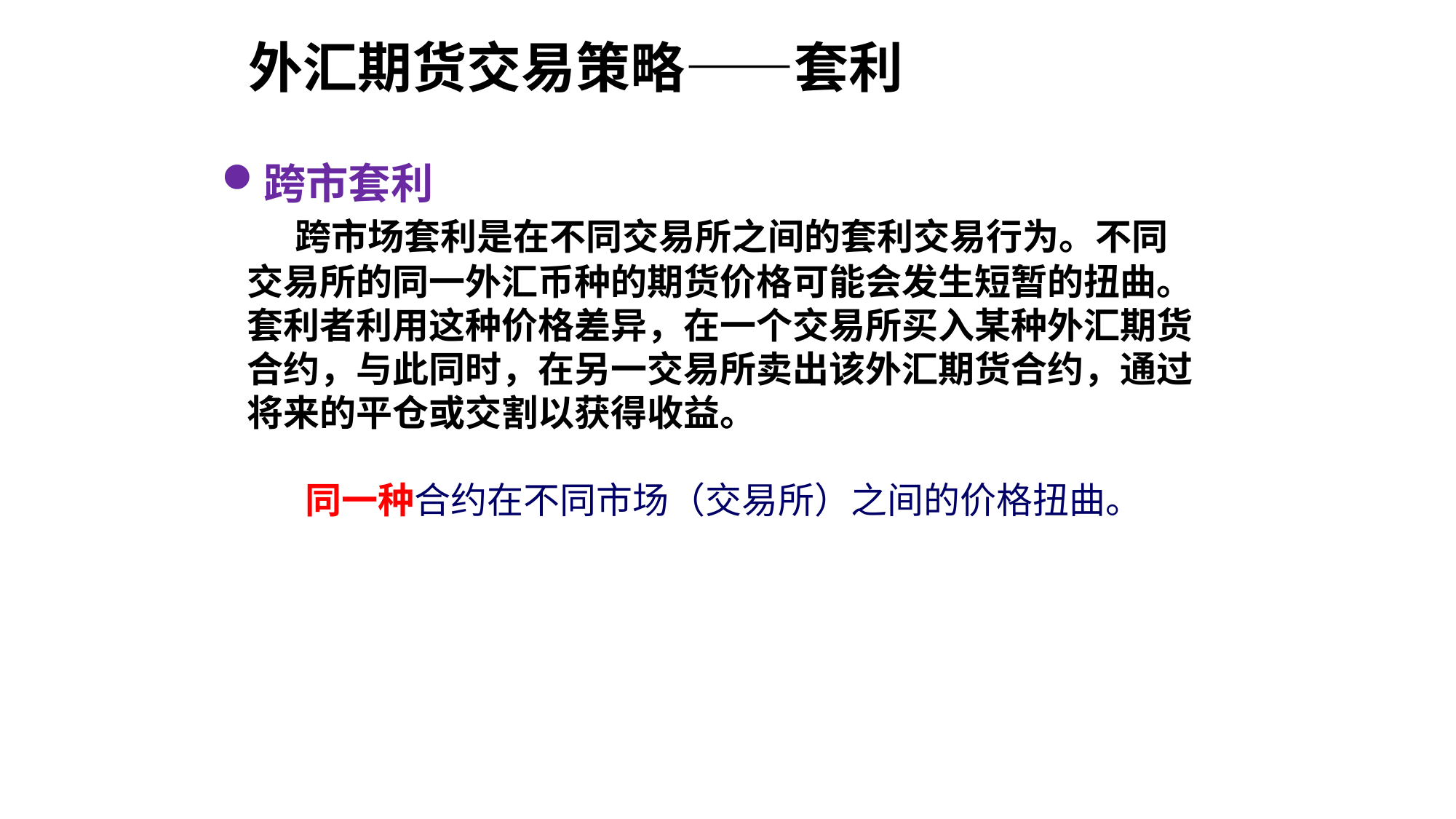

外汇期货交易策略——套利
跨市套利
    跨市场套利是在不同交易所之间的套利交易行为。不同
交易所的同一外汇币种的期货价格可能会发生短暂的扭曲。
套利者利用这种价格差异，在一个交易所买入某种外汇期货合约，与此同时，在另一交易所卖出该外汇期货合约，通过
将来的平仓或交割以获得收益。

      同一种合约在不同市场（交易所）之间的价格扭曲。